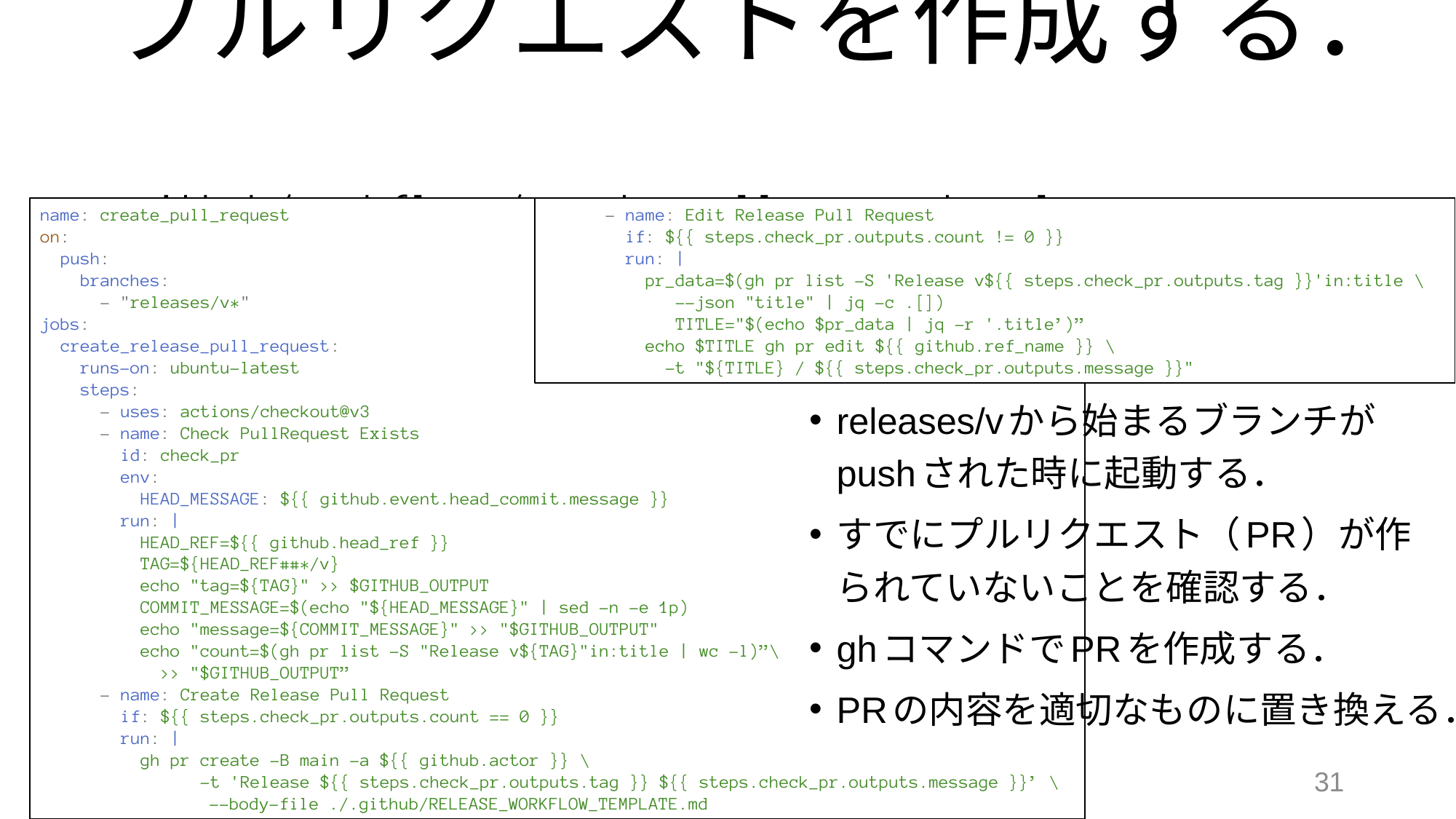

# プルリクエストを作成する． .github/workflows/create_pull_request.yml
name: create_pull_request
on:
  push:
    branches:
      - "releases/v*"
jobs:
  create_release_pull_request:
    runs-on: ubuntu-latest
    steps:
      - uses: actions/checkout@v3
      - name: Check PullRequest Exists
        id: check_pr
        env:
          HEAD_MESSAGE: ${{ github.event.head_commit.message }}
        run: |
          HEAD_REF=${{ github.head_ref }}
          TAG=${HEAD_REF##*/v}
          echo "tag=${TAG}" >> $GITHUB_OUTPUT
          COMMIT_MESSAGE=$(echo "${HEAD_MESSAGE}" | sed -n -e 1p)
          echo "message=${COMMIT_MESSAGE}" >> "$GITHUB_OUTPUT"
          echo "count=$(gh pr list -S "Release v${TAG}"in:title | wc -l)”\
            >> "$GITHUB_OUTPUT”
      - name: Create Release Pull Request
        if: ${{ steps.check_pr.outputs.count == 0 }}
        run: |
          gh pr create -B main -a ${{ github.actor }} \
                -t 'Release ${{ steps.check_pr.outputs.tag }} ${{ steps.check_pr.outputs.message }}’ \
	      --body-file ./.github/RELEASE_WORKFLOW_TEMPLATE.md
      - name: Edit Release Pull Request
        if: ${{ steps.check_pr.outputs.count != 0 }}
        run: |
          pr_data=$(gh pr list -S 'Release v${{ steps.check_pr.outputs.tag }}'in:title \
             --json "title" | jq -c .[])
             TITLE="$(echo $pr_data | jq -r '.title’)”
          echo $TITLE gh pr edit ${{ github.ref_name }} \
            -t "${TITLE} / ${{ steps.check_pr.outputs.message }}"
releases/vから始まるブランチがpushされた時に起動する．
すでにプルリクエスト（PR）が作られていないことを確認する．
ghコマンドでPRを作成する．
PRの内容を適切なものに置き換える．
2023-05-02
31